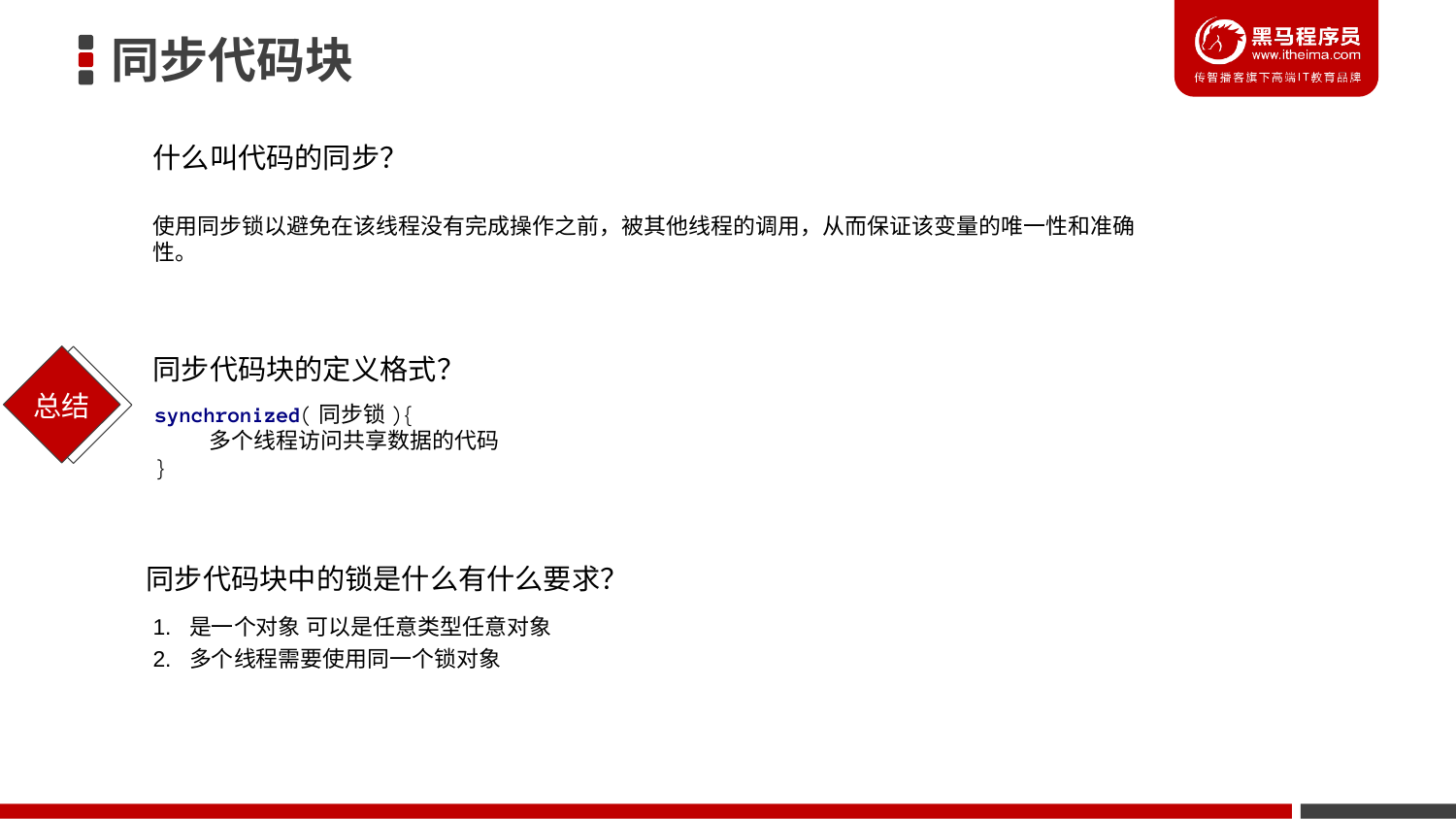

# 同步代码块
什么叫代码的同步？
使用同步锁以避免在该线程没有完成操作之前，被其他线程的调用，从而保证该变量的唯一性和准确性。
同步代码块的定义格式？
synchronized(同步锁){
    多个线程访问共享数据的代码
}

同步代码块中的锁是什么有什么要求？
是一个对象 可以是任意类型任意对象
多个线程需要使用同一个锁对象